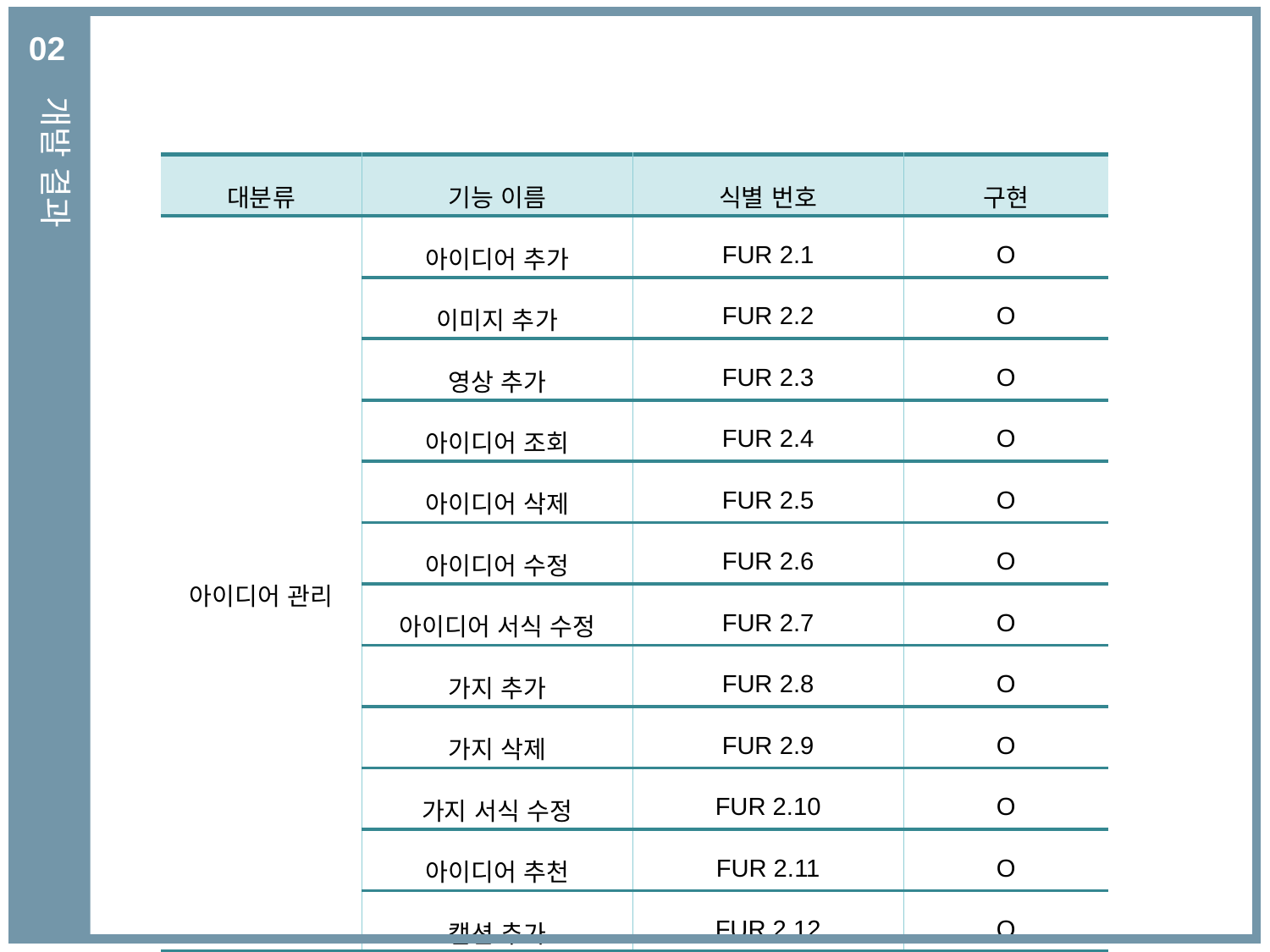

02
개발 결과
| 대분류 | 기능 이름 | 식별 번호 | 구현 |
| --- | --- | --- | --- |
| 아이디어 관리 | 아이디어 추가 | FUR 2.1 | O |
|  | 이미지 추가 | FUR 2.2 | O |
|  | 영상 추가 | FUR 2.3 | O |
|  | 아이디어 조회 | FUR 2.4 | O |
|  | 아이디어 삭제 | FUR 2.5 | O |
|  | 아이디어 수정 | FUR 2.6 | O |
|  | 아이디어 서식 수정 | FUR 2.7 | O |
|  | 가지 추가 | FUR 2.8 | O |
|  | 가지 삭제 | FUR 2.9 | O |
|  | 가지 서식 수정 | FUR 2.10 | O |
|  | 아이디어 추천 | FUR 2.11 | O |
|  | 캡션 추가 | FUR 2.12 | O |